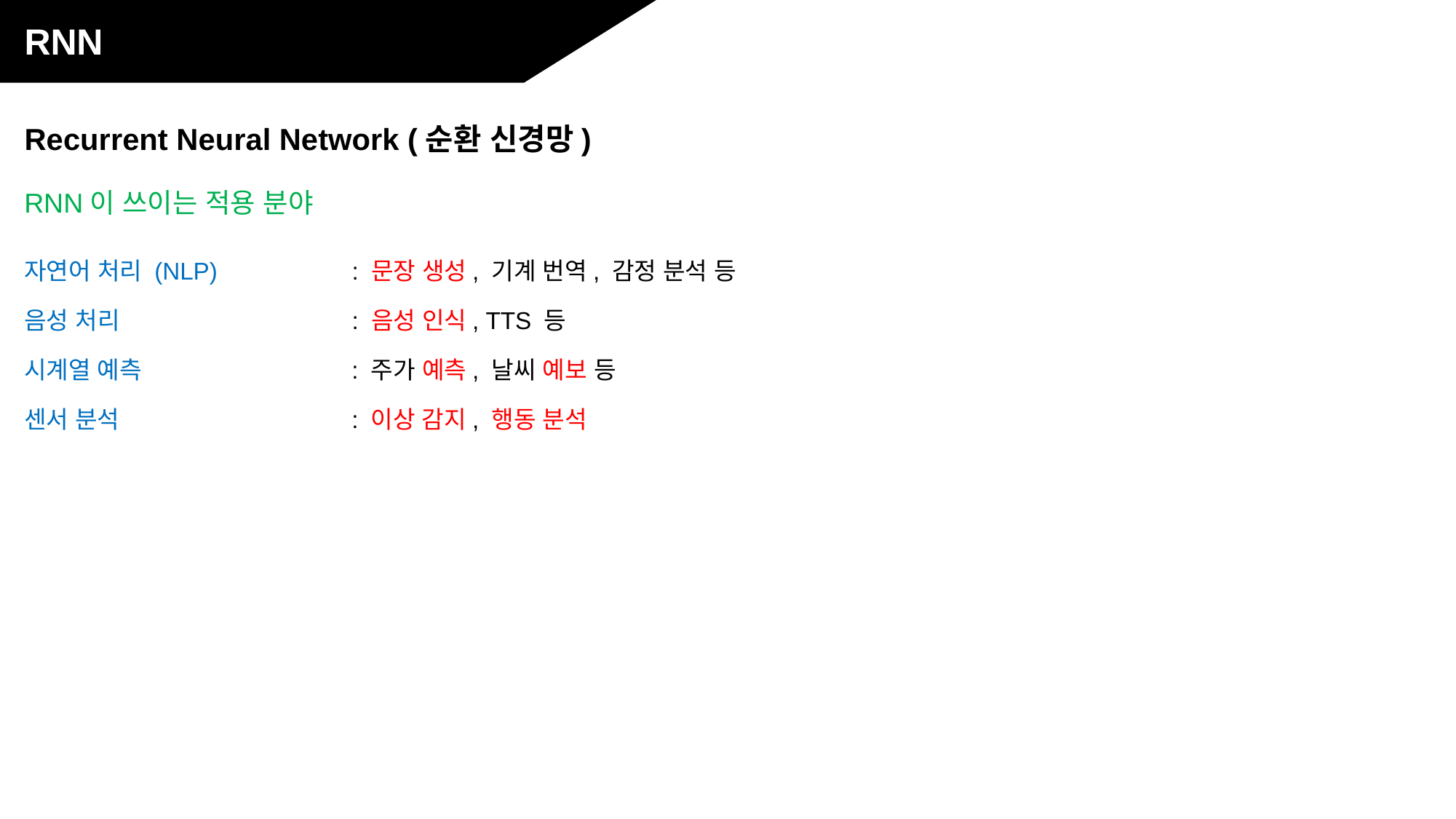

RNN
Recurrent Neural Network (순환 신경망)
RNN이 쓰이는 적용 분야
자연어 처리 (NLP)		: 문장 생성, 기계 번역, 감정 분석 등
음성 처리			: 음성 인식, TTS 등
시계열 예측		: 주가 예측, 날씨 예보 등
센서 분석			: 이상 감지, 행동 분석